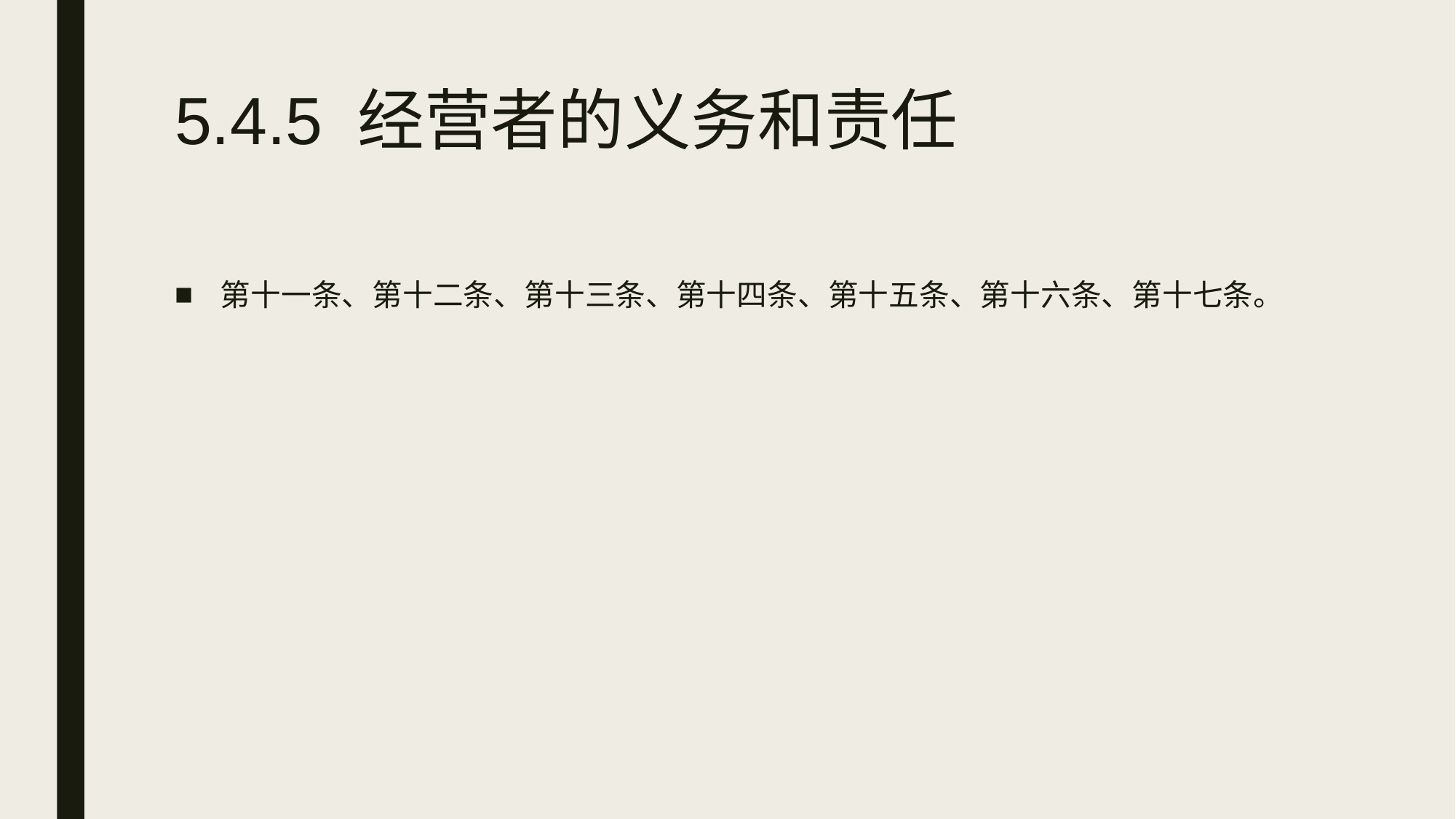

# 5.4.5 经营者的义务和责任
第十一条、第十二条、第十三条、第十四条、第十五条、第十六条、第十七条。